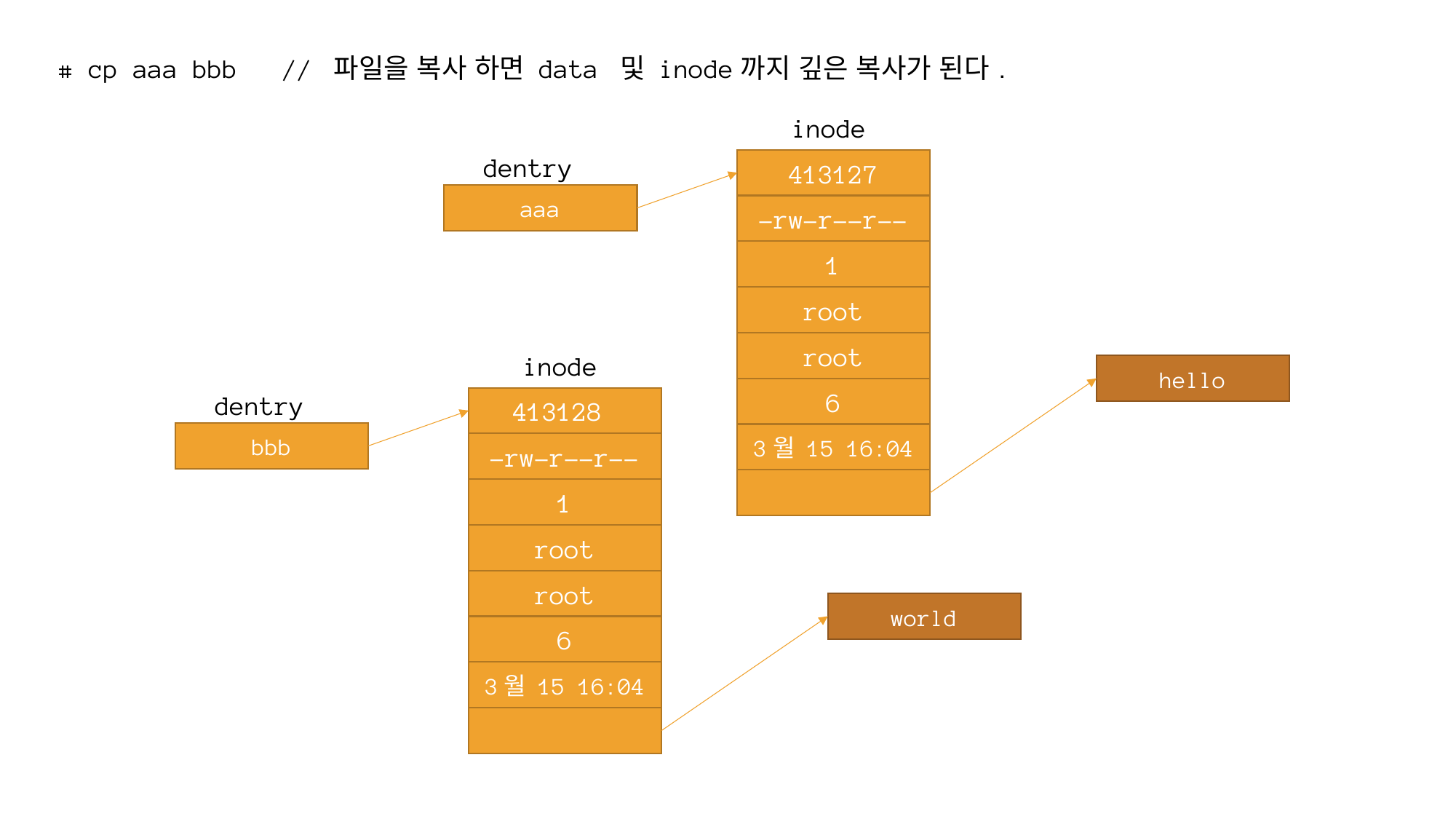

# cp aaa bbb   // 파일을 복사 하면 data 및 inode까지 깊은 복사가 된다.
inode
dentry
413127
aaa
-rw-r--r--
1
root
root
inode
hello
6
dentry
413128
bbb
3월 15 16:04
-rw-r--r--

1
root
root
world
6
3월 15 16:04